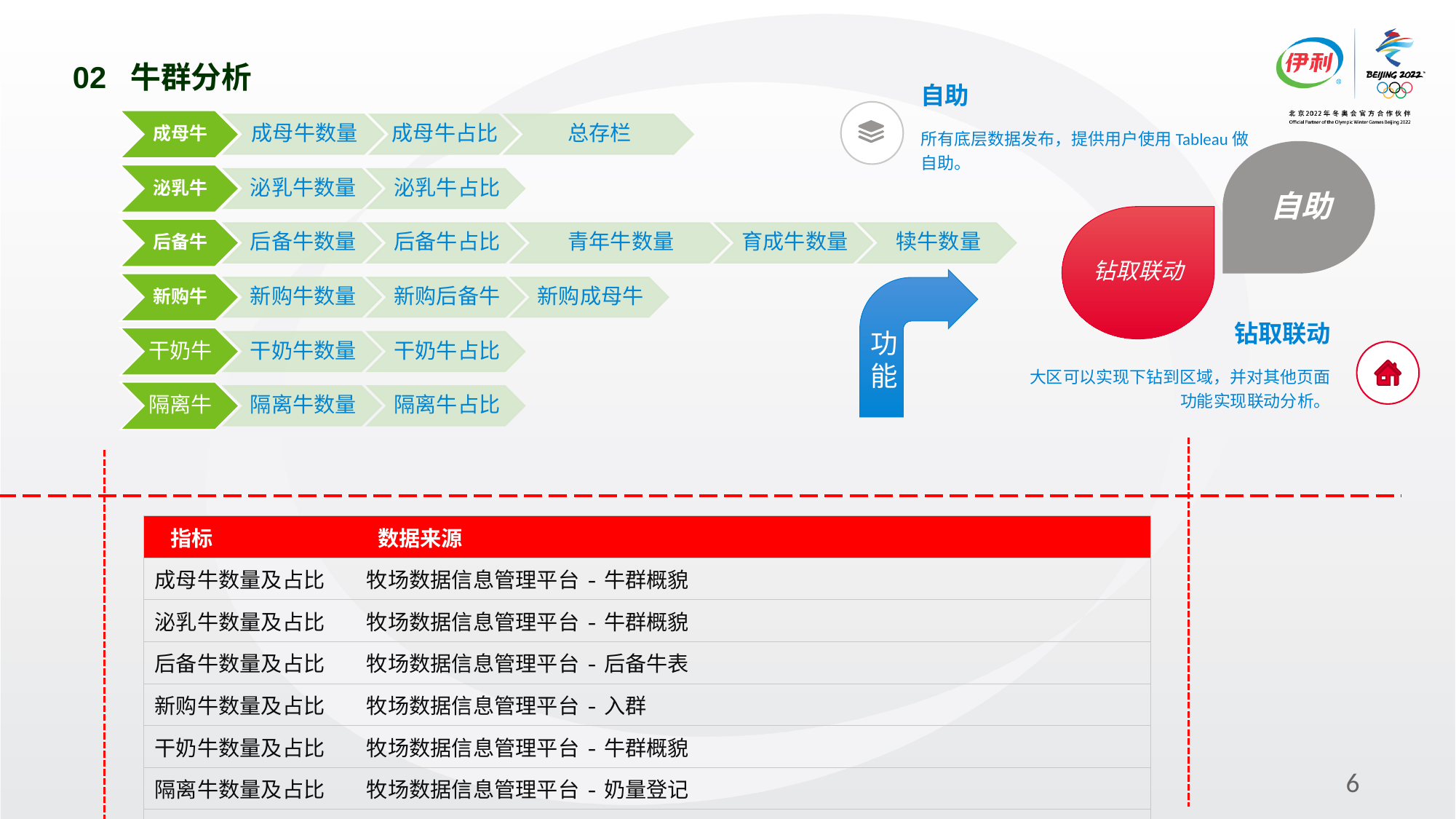

# 02  牛群分析
自助

成母牛
成母牛数量
成母牛占比
总存栏
泌乳牛
泌乳牛数量
泌乳牛占比
后备牛
后备牛数量
后备牛占比
青年牛数量
育成牛数量
犊牛数量
新购牛
新购牛数量
新购后备牛
新购成母牛
干奶牛
干奶牛数量
干奶牛占比
隔离牛
隔离牛数量
隔离牛占比
所有底层数据发布，提供用户使用Tableau做自助。

自助

钻取联动

钻取联动
功能

大区可以实现下钻到区域，并对其他页面功能实现联动分析。

| 指标 | 数据来源 |
| --- | --- |
| 成母牛数量及占比 | 牧场数据信息管理平台-牛群概貌 |
| 泌乳牛数量及占比 | 牧场数据信息管理平台-牛群概貌 |
| 后备牛数量及占比 | 牧场数据信息管理平台-后备牛表 |
| 新购牛数量及占比 | 牧场数据信息管理平台-入群 |
| 干奶牛数量及占比 | 牧场数据信息管理平台-牛群概貌 |
| 隔离牛数量及占比 | 牧场数据信息管理平台-奶量登记 |
|  |  |
6